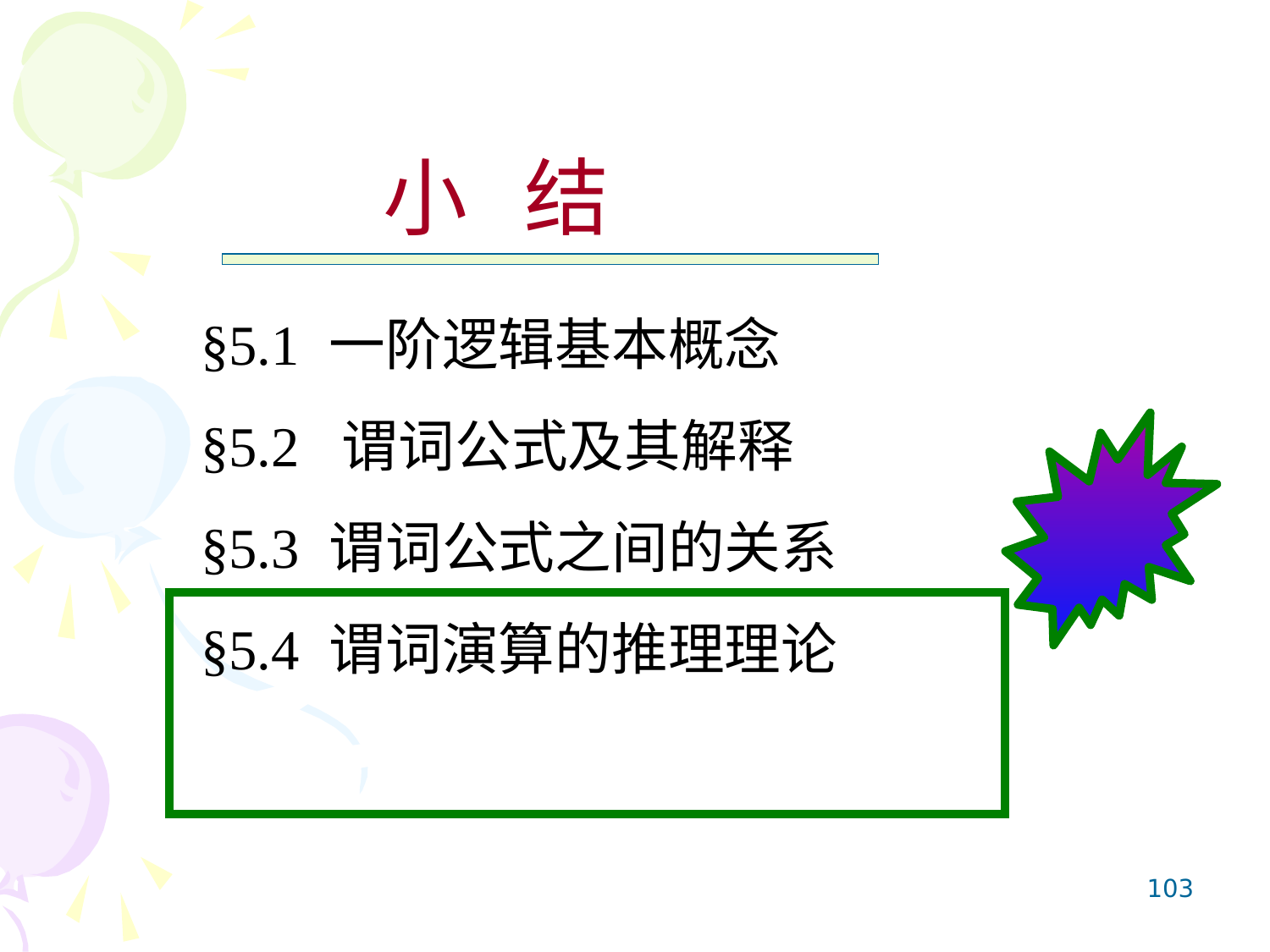

小   结

§5.1 一阶逻辑基本概念
§5.2  谓词公式及其解释
§5.3 谓词公式之间的关系
§5.4 谓词演算的推理理论

103